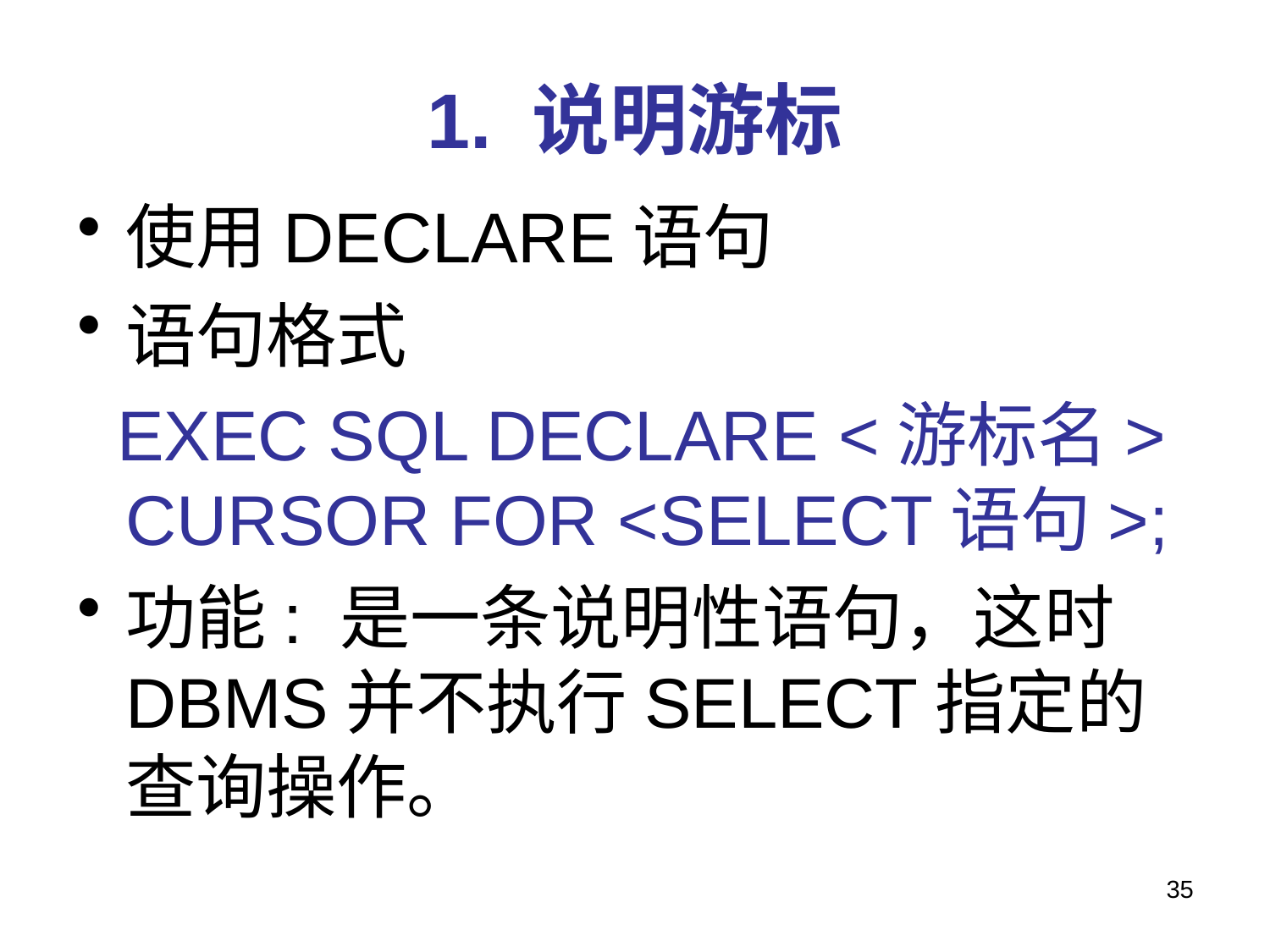

# 1. 说明游标
使用DECLARE语句
语句格式
  EXEC SQL DECLARE <游标名> CURSOR FOR <SELECT语句>;
功能: 是一条说明性语句，这时DBMS并不执行SELECT指定的查询操作。

35